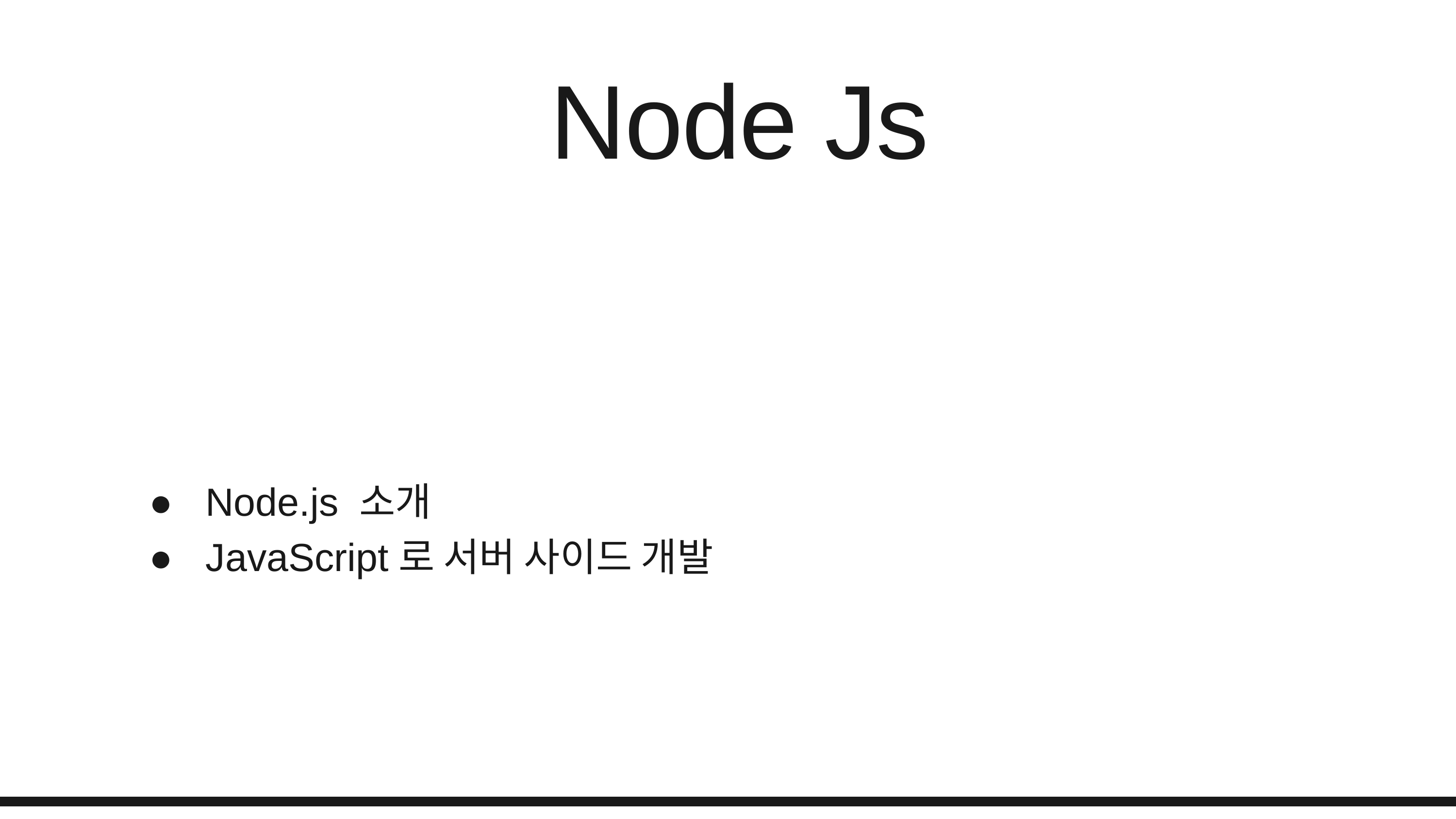

Node Js

●   Node.js 소개
●   JavaScript로 서버 사이드 개발